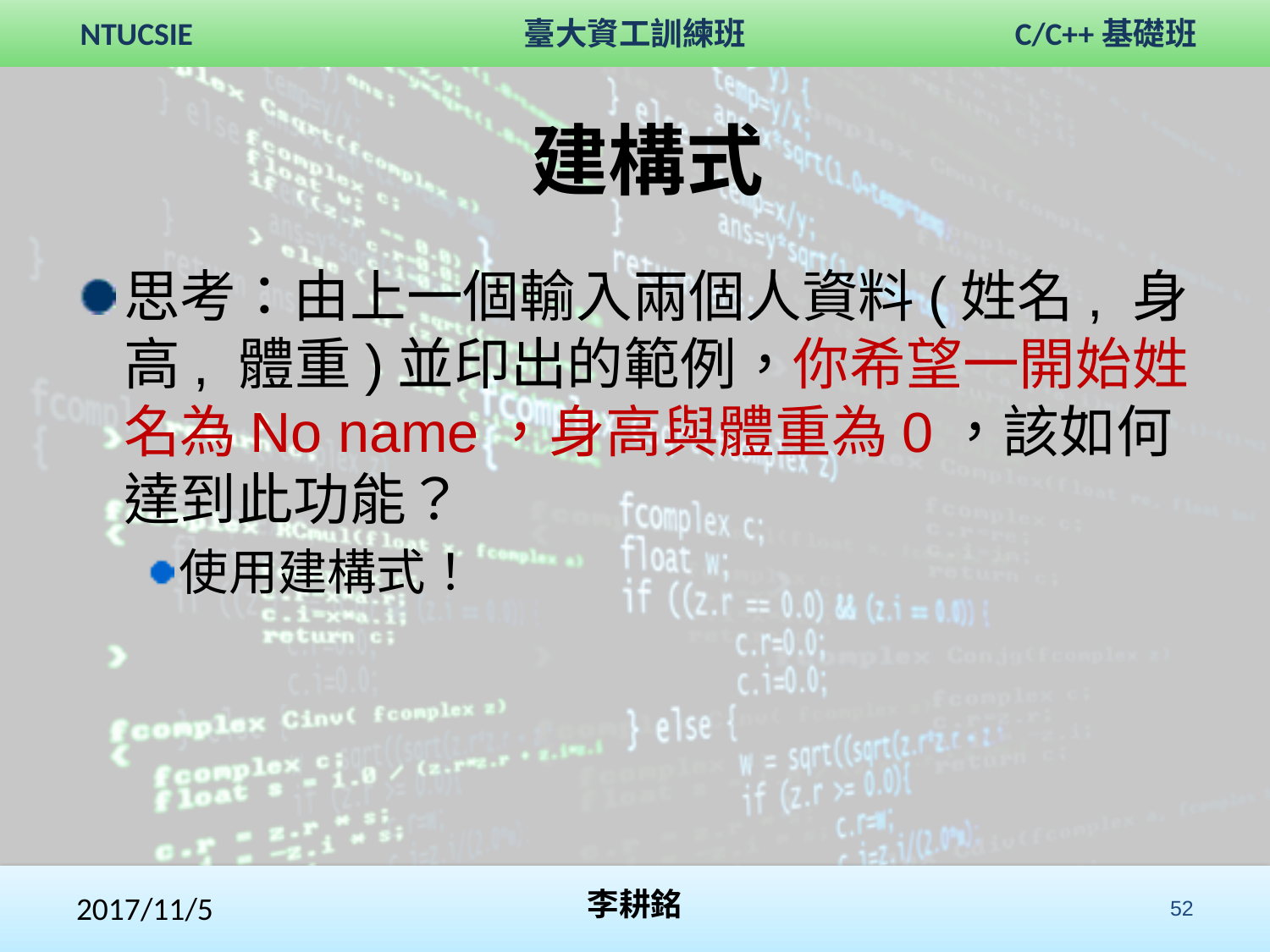

# 建構式
思考：由上一個輸入兩個人資料(姓名, 身高, 體重)並印出的範例，你希望一開始姓名為No name，身高與體重為0，該如何達到此功能？
使用建構式！
2017/11/5
李耕銘
 52